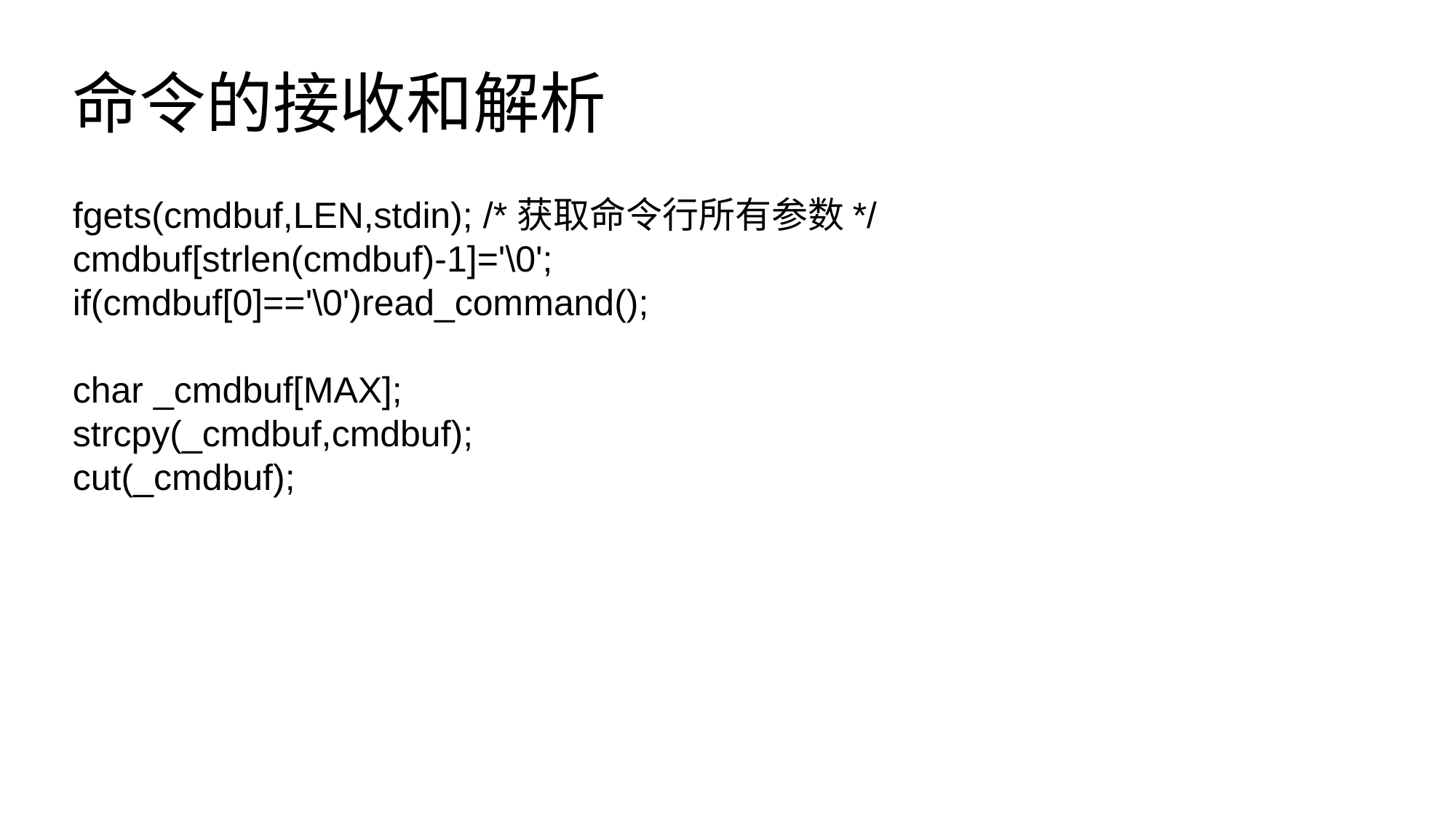

命令的接收和解析
fgets(cmdbuf,LEN,stdin); /*获取命令行所有参数*/
cmdbuf[strlen(cmdbuf)-1]='\0';
if(cmdbuf[0]=='\0')read_command();

char _cmdbuf[MAX];
strcpy(_cmdbuf,cmdbuf);
cut(_cmdbuf);